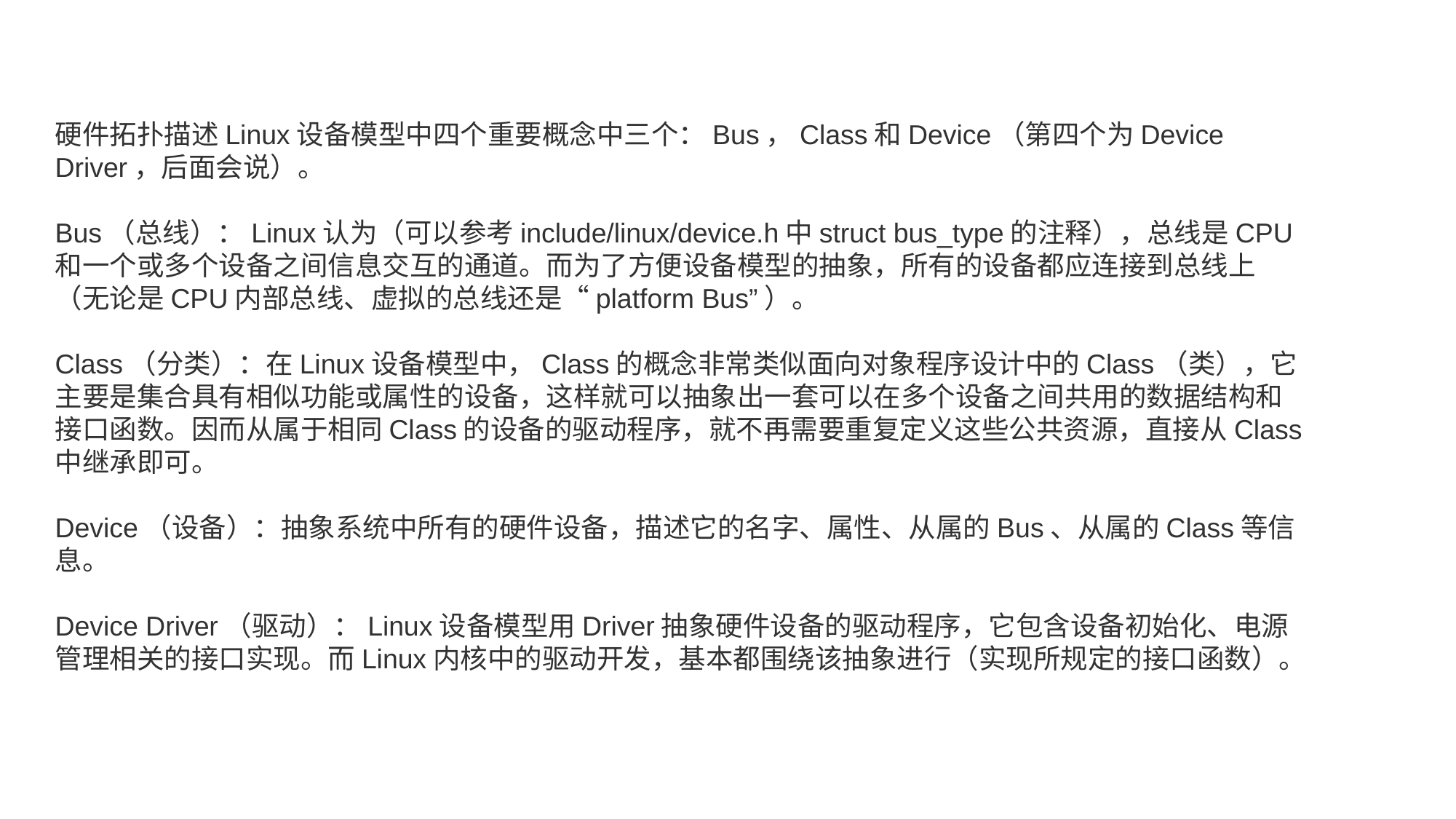

硬件拓扑描述Linux设备模型中四个重要概念中三个：Bus，Class和Device（第四个为Device Driver，后面会说）。

Bus（总线）：Linux认为（可以参考include/linux/device.h中struct bus_type的注释），总线是CPU和一个或多个设备之间信息交互的通道。而为了方便设备模型的抽象，所有的设备都应连接到总线上（无论是CPU内部总线、虚拟的总线还是“platform Bus”）。

Class（分类）：在Linux设备模型中，Class的概念非常类似面向对象程序设计中的Class（类），它主要是集合具有相似功能或属性的设备，这样就可以抽象出一套可以在多个设备之间共用的数据结构和接口函数。因而从属于相同Class的设备的驱动程序，就不再需要重复定义这些公共资源，直接从Class中继承即可。

Device（设备）：抽象系统中所有的硬件设备，描述它的名字、属性、从属的Bus、从属的Class等信息。

Device Driver（驱动）：Linux设备模型用Driver抽象硬件设备的驱动程序，它包含设备初始化、电源管理相关的接口实现。而Linux内核中的驱动开发，基本都围绕该抽象进行（实现所规定的接口函数）。